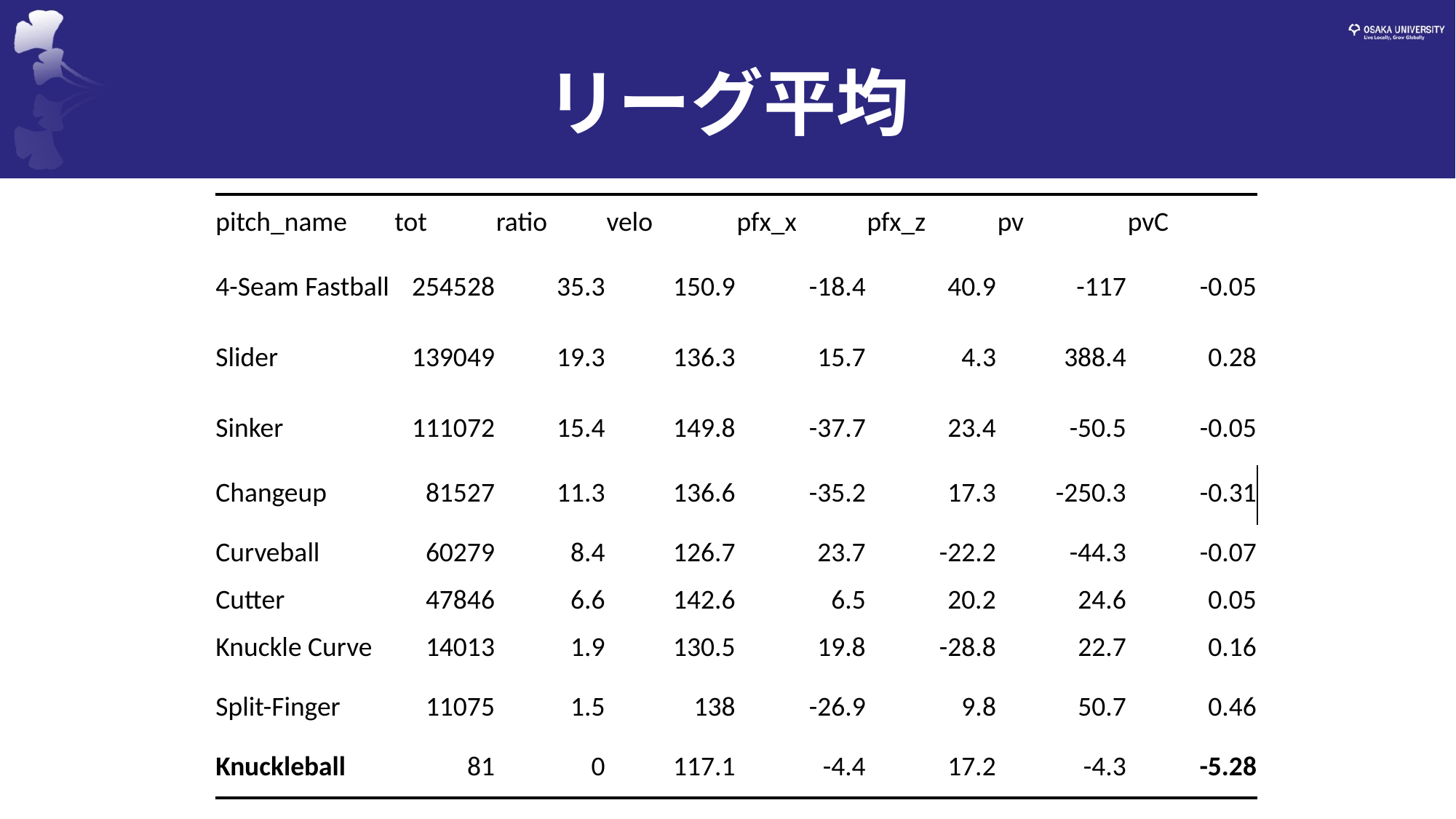

# リーグ平均
| pitch\_name | tot | ratio | velo | pfx\_x | pfx\_z | pv | pvC |
| --- | --- | --- | --- | --- | --- | --- | --- |
| 4-Seam Fastball | 254528 | 35.3 | 150.9 | -18.4 | 40.9 | -117 | -0.05 |
| Slider | 139049 | 19.3 | 136.3 | 15.7 | 4.3 | 388.4 | 0.28 |
| Sinker | 111072 | 15.4 | 149.8 | -37.7 | 23.4 | -50.5 | -0.05 |
| Changeup | 81527 | 11.3 | 136.6 | -35.2 | 17.3 | -250.3 | -0.31 |
| Curveball | 60279 | 8.4 | 126.7 | 23.7 | -22.2 | -44.3 | -0.07 |
| Cutter | 47846 | 6.6 | 142.6 | 6.5 | 20.2 | 24.6 | 0.05 |
| Knuckle Curve | 14013 | 1.9 | 130.5 | 19.8 | -28.8 | 22.7 | 0.16 |
| Split-Finger | 11075 | 1.5 | 138 | -26.9 | 9.8 | 50.7 | 0.46 |
| Knuckleball | 81 | 0 | 117.1 | -4.4 | 17.2 | -4.3 | -5.28 |